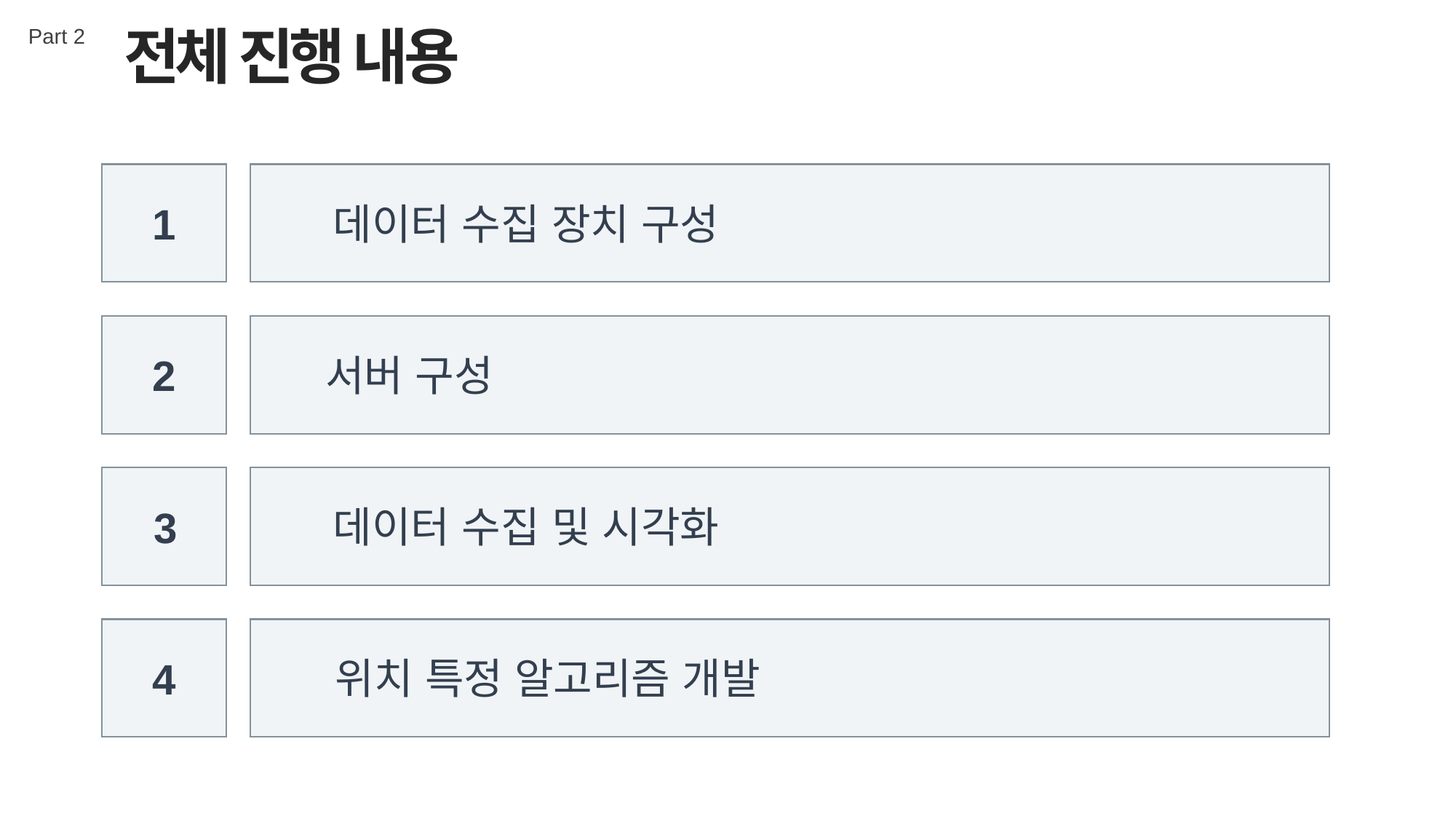

전체 진행 내용
Part 2

1
데이터 수집 장치 구성

서버 구성
2

데이터 수집 및 시각화
3

위치 특정 알고리즘 개발
4